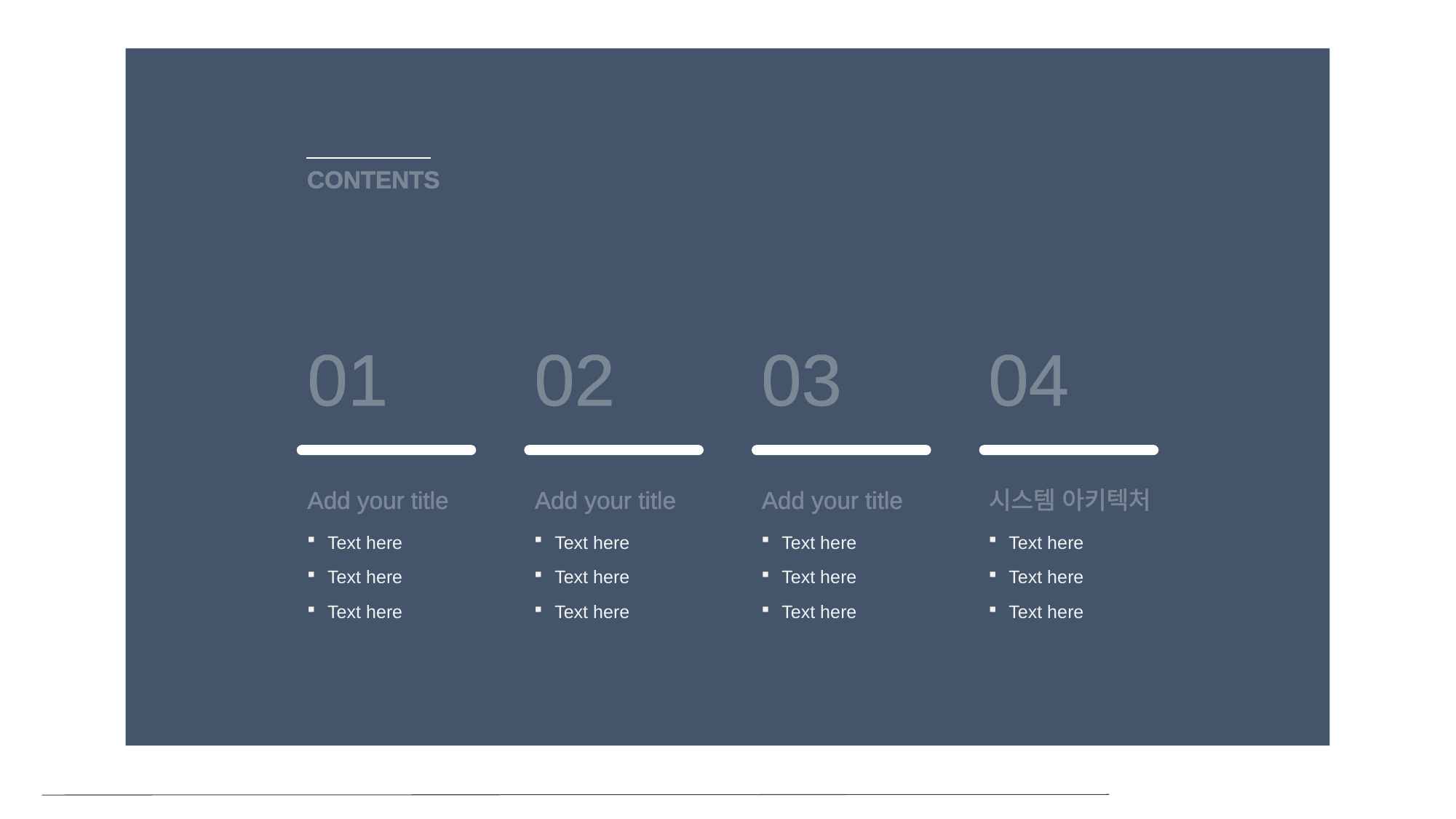

# CONTENTS
01
02
03
04
Add your title
Add your title
Add your title
시스템 아키텍처
Text here
Text here
Text here
Text here
Text here
Text here
Text here
Text here
Text here
Text here
Text here
Text here